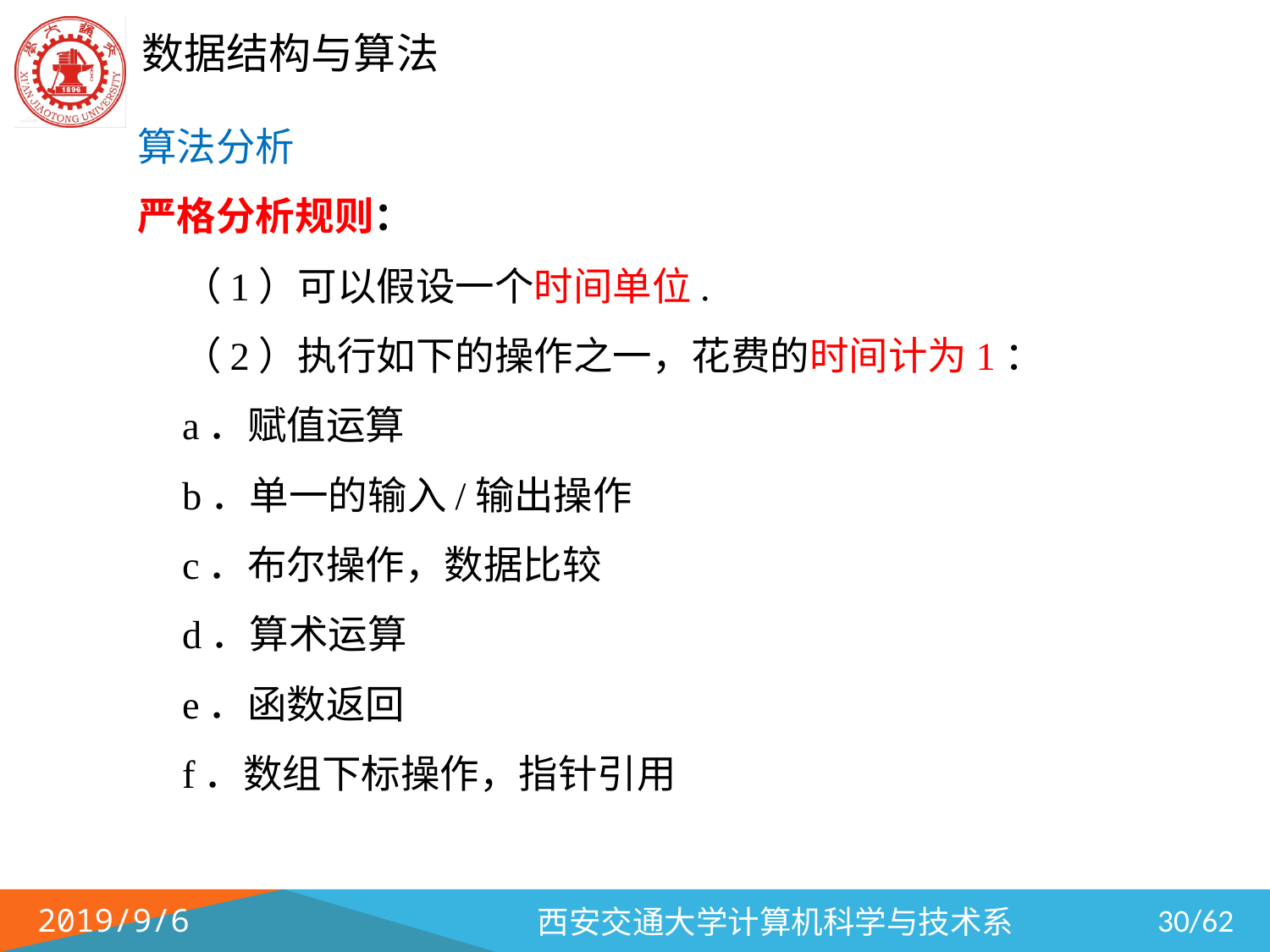

算法分析
严格分析规则：
	（1）可以假设一个时间单位.
	（2）执行如下的操作之一，花费的时间计为1：
		a．赋值运算
		b．单一的输入/输出操作
		c．布尔操作，数据比较
		d．算术运算
		e．函数返回
		f．数组下标操作，指针引用